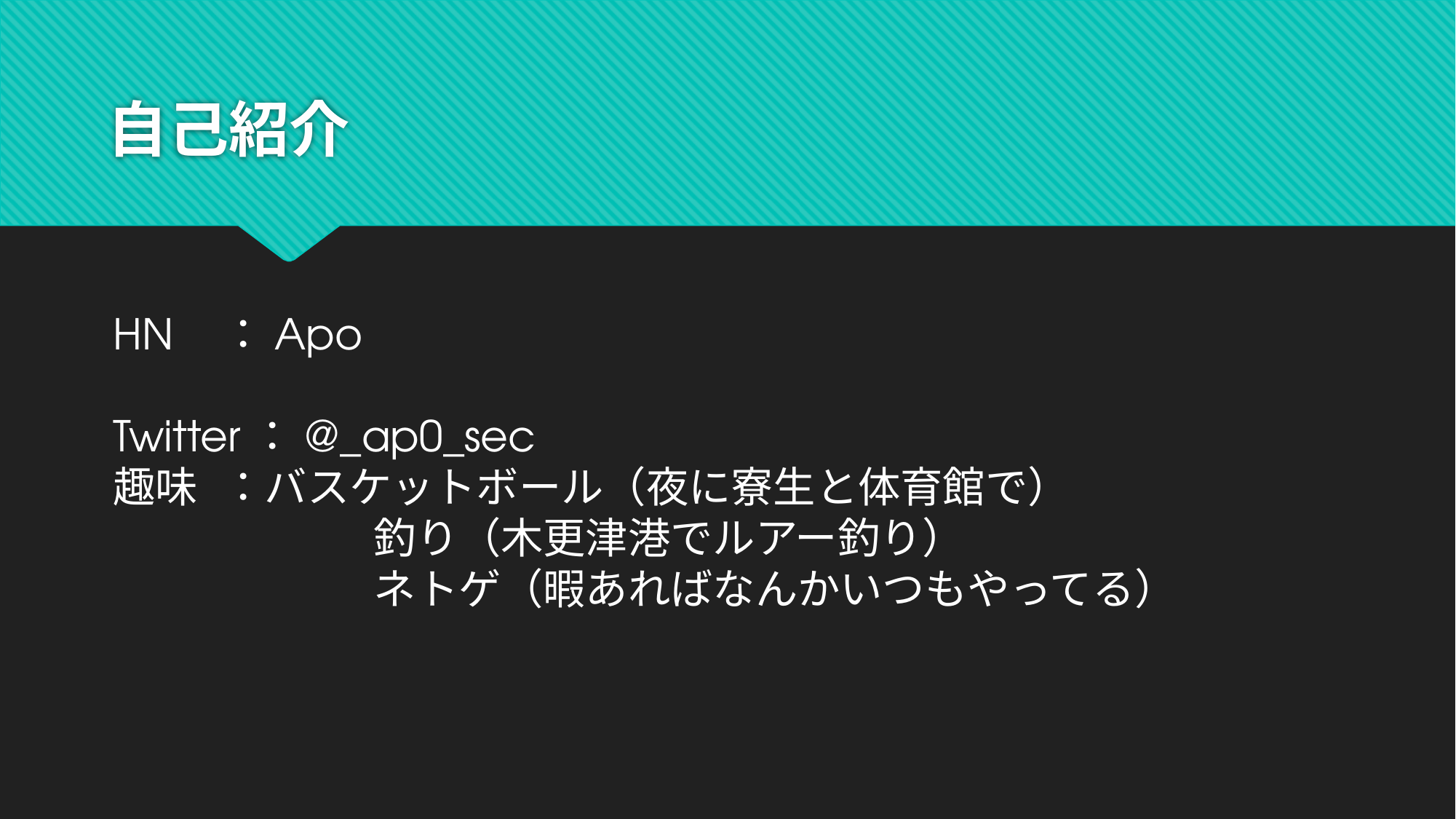

# 自己紹介
HN	：Apo

Twitter：@_ap0_sec
趣味	：バスケットボール（夜に寮生と体育館で）
		　釣り（木更津港でルアー釣り）
		　ネトゲ（暇あればなんかいつもやってる）